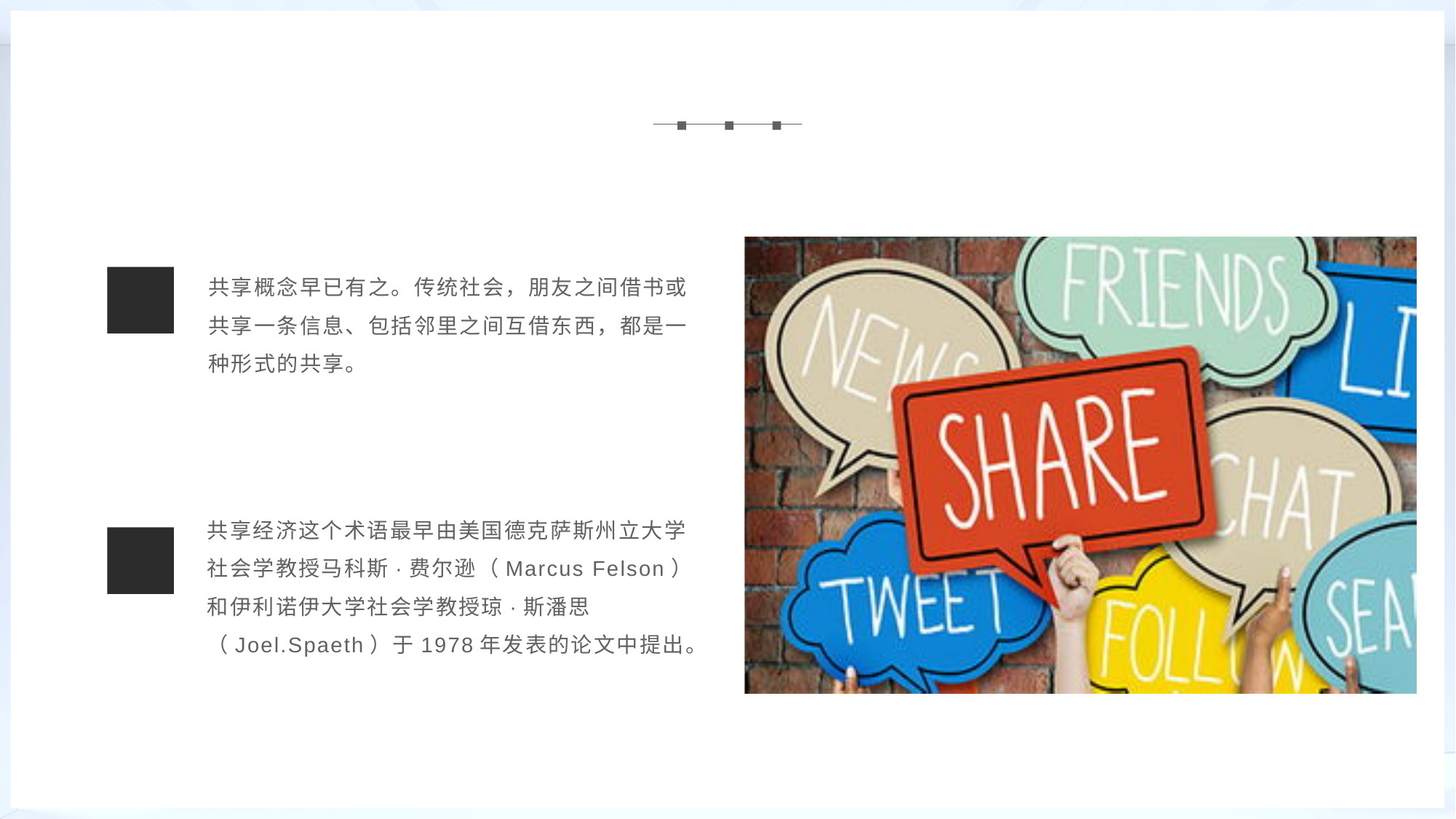

共享概念早已有之。传统社会，朋友之间借书或共享一条信息、包括邻里之间互借东西，都是一种形式的共享。

共享经济这个术语最早由美国德克萨斯州立大学社会学教授马科斯·费尔逊（Marcus Felson）和伊利诺伊大学社会学教授琼·斯潘思（Joel.Spaeth）于1978年发表的论文中提出。